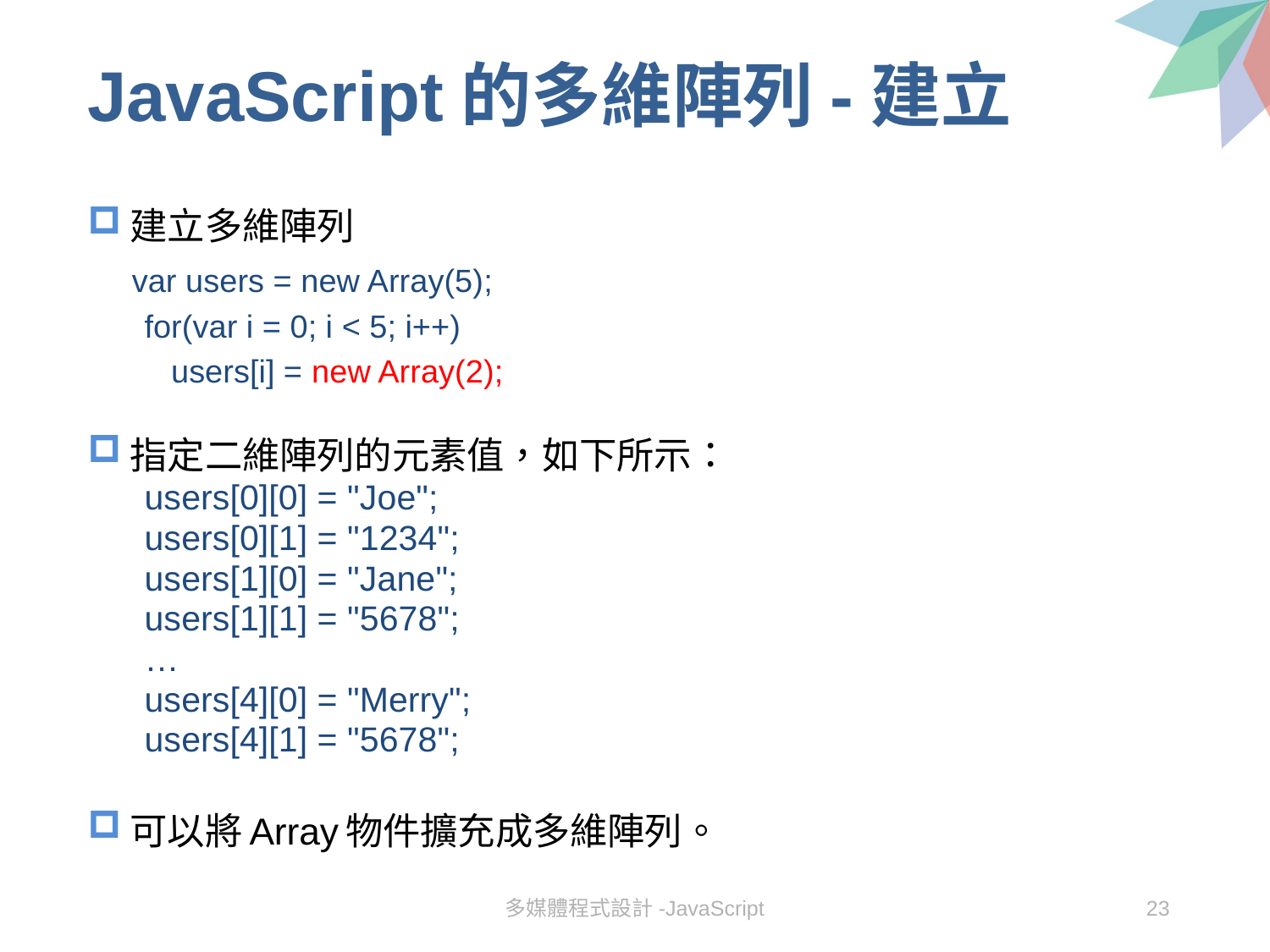

# JavaScript的多維陣列-建立
建立多維陣列
　var users = new Array(5);
for(var i = 0; i < 5; i++)
   users[i] = new Array(2);

指定二維陣列的元素值，如下所示：
users[0][0] = "Joe";
users[0][1] = "1234";
users[1][0] = "Jane";
users[1][1] = "5678";
…
users[4][0] = "Merry";
users[4][1] = "5678";

可以將Array物件擴充成多維陣列。

多媒體程式設計-JavaScript
23